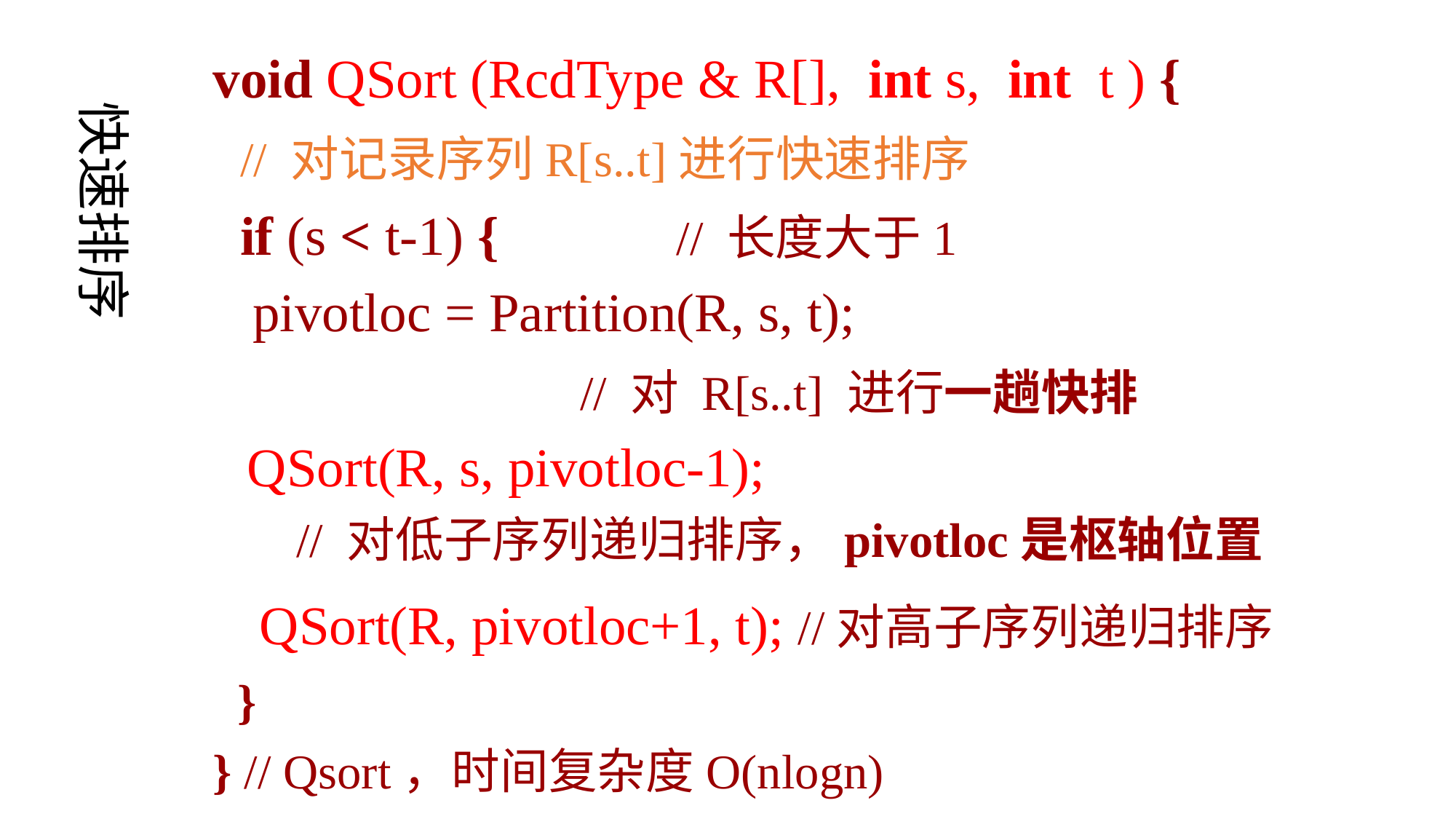

void QSort (RcdType & R[],  int s,  int  t ) {
  // 对记录序列R[s..t]进行快速排序
  if (s < t-1) {             // 长度大于1

  }
} // Qsort，时间复杂度O(nlogn)
快速排序
pivotloc = Partition(R, s, t);
                        // 对 R[s..t] 进行一趟快排
QSort(R, s, pivotloc-1);
    // 对低子序列递归排序，pivotloc是枢轴位置
QSort(R, pivotloc+1, t); //对高子序列递归排序